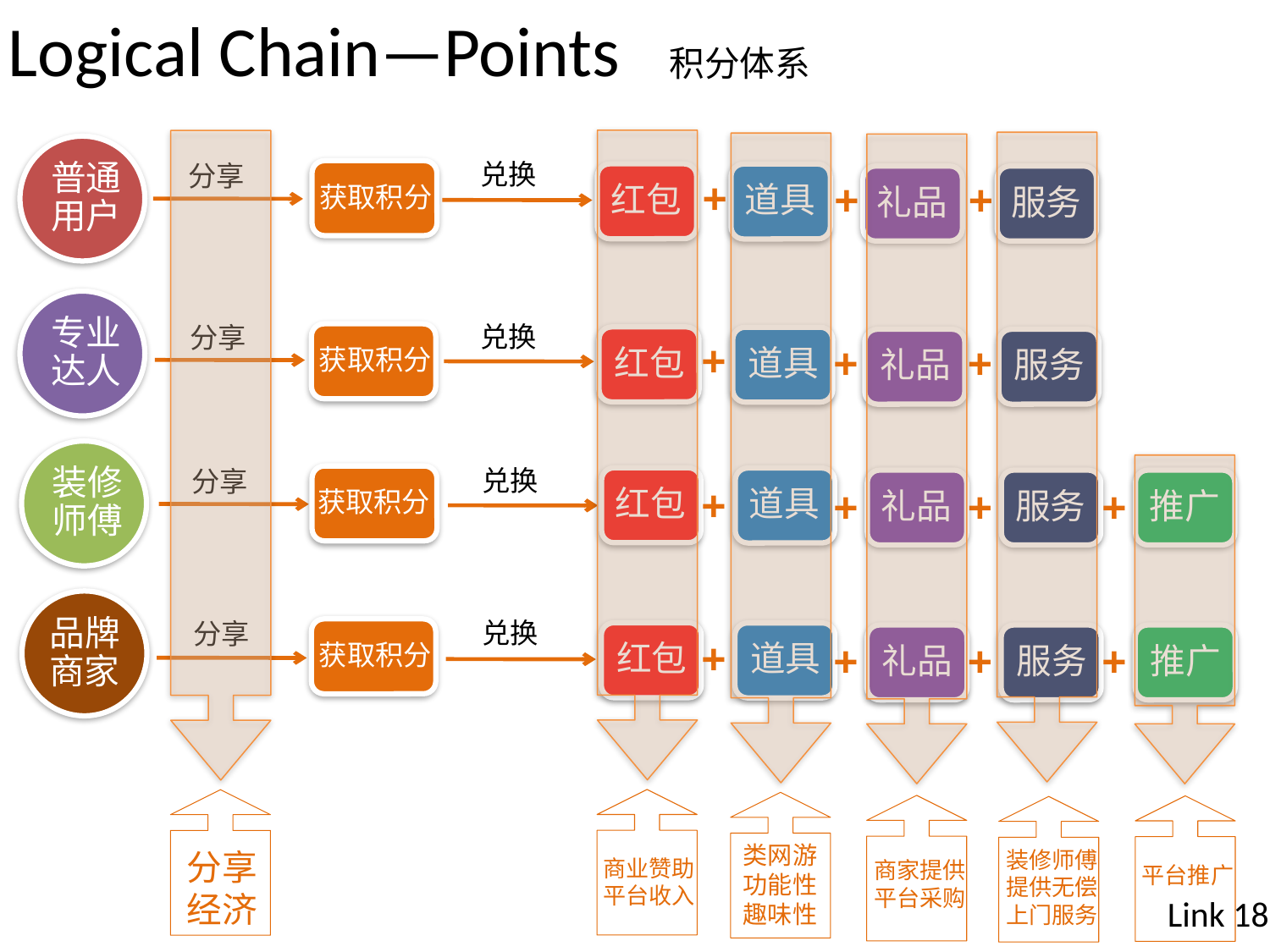

Logical Chain—Points  积分体系

普通用户
兑换
分享

获取积分

红包

道具
+

礼品

服务
+
+

专业达人
兑换
分享

获取积分

红包

道具
+

礼品

服务
+
+

装修师傅

兑换
分享

获取积分

红包

道具

礼品

服务

推广
+
+
+
+

品牌商家
兑换
分享

获取积分

红包

道具

礼品

服务

推广
+
+
+
+

商业赞助
平台收入

分享
经济

类网游
功能性
趣味性

商家提供
平台采购

平台推广

装修师傅
提供无偿
上门服务
Link 18